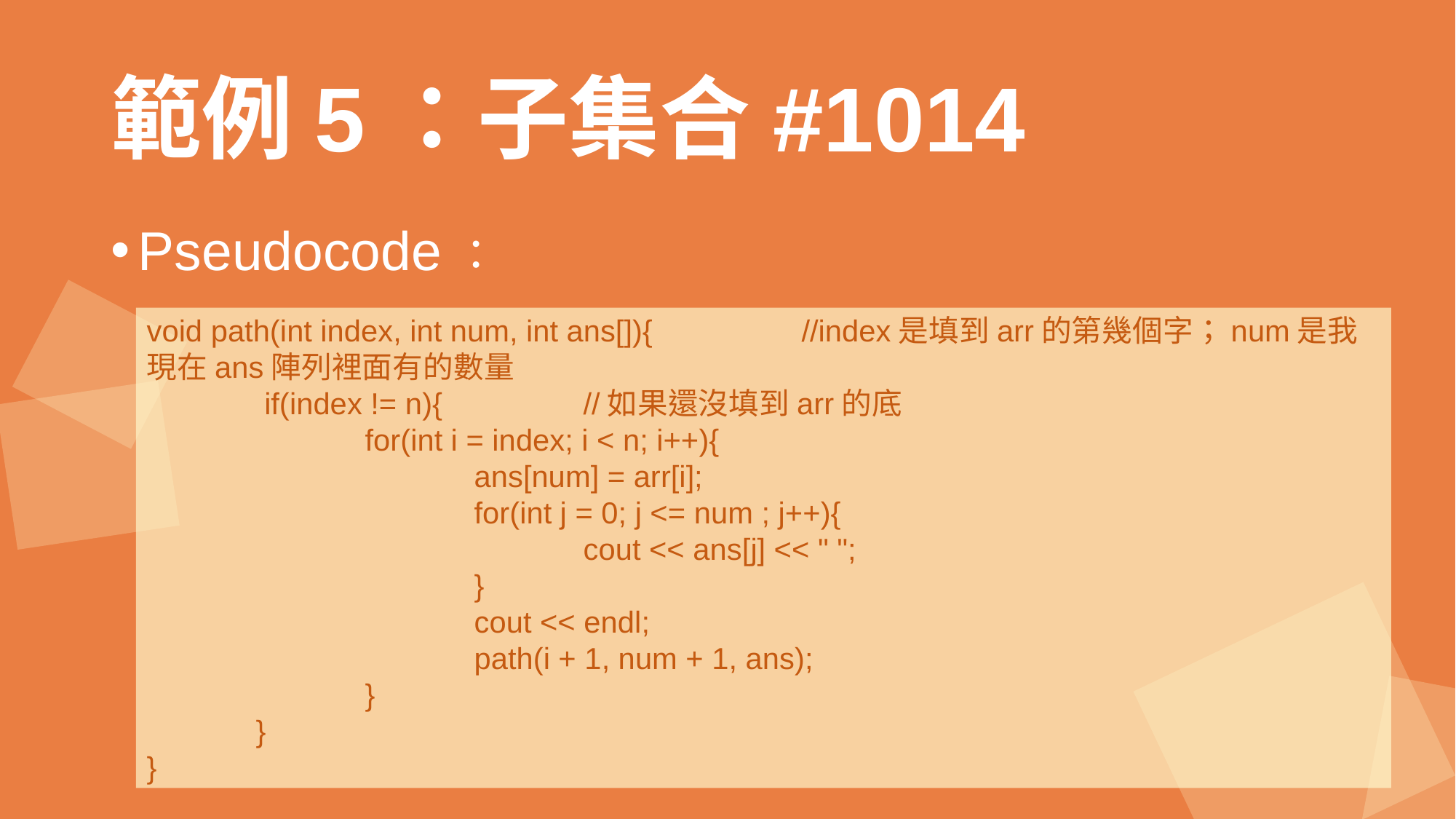

# 範例5：子集合#1014
Pseudocode：

void path(int index, int num, int ans[]){		//index是填到arr的第幾個字；num是我現在ans陣列裡面有的數量
	 if(index != n){		//如果還沒填到arr的底
		for(int i = index; i < n; i++){
			ans[num] = arr[i];
			for(int j = 0; j <= num ; j++){
				cout << ans[j] << " ";
			}
			cout << endl;
			path(i + 1, num + 1, ans);
		}
	}
}